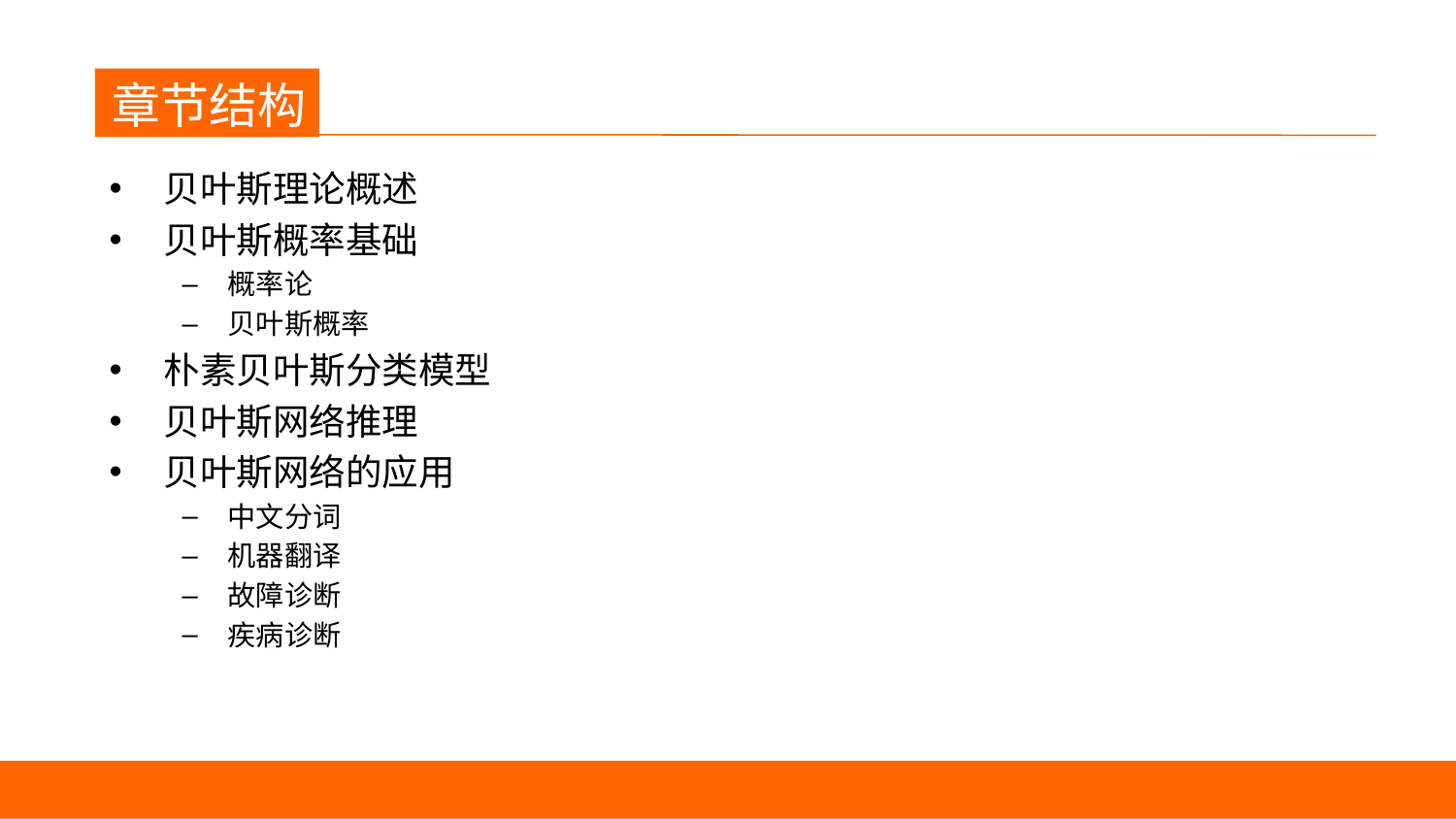

章节结构
贝叶斯理论概述
贝叶斯概率基础
概率论
贝叶斯概率
朴素贝叶斯分类模型
贝叶斯网络推理
贝叶斯网络的应用
中文分词
机器翻译
故障诊断
疾病诊断